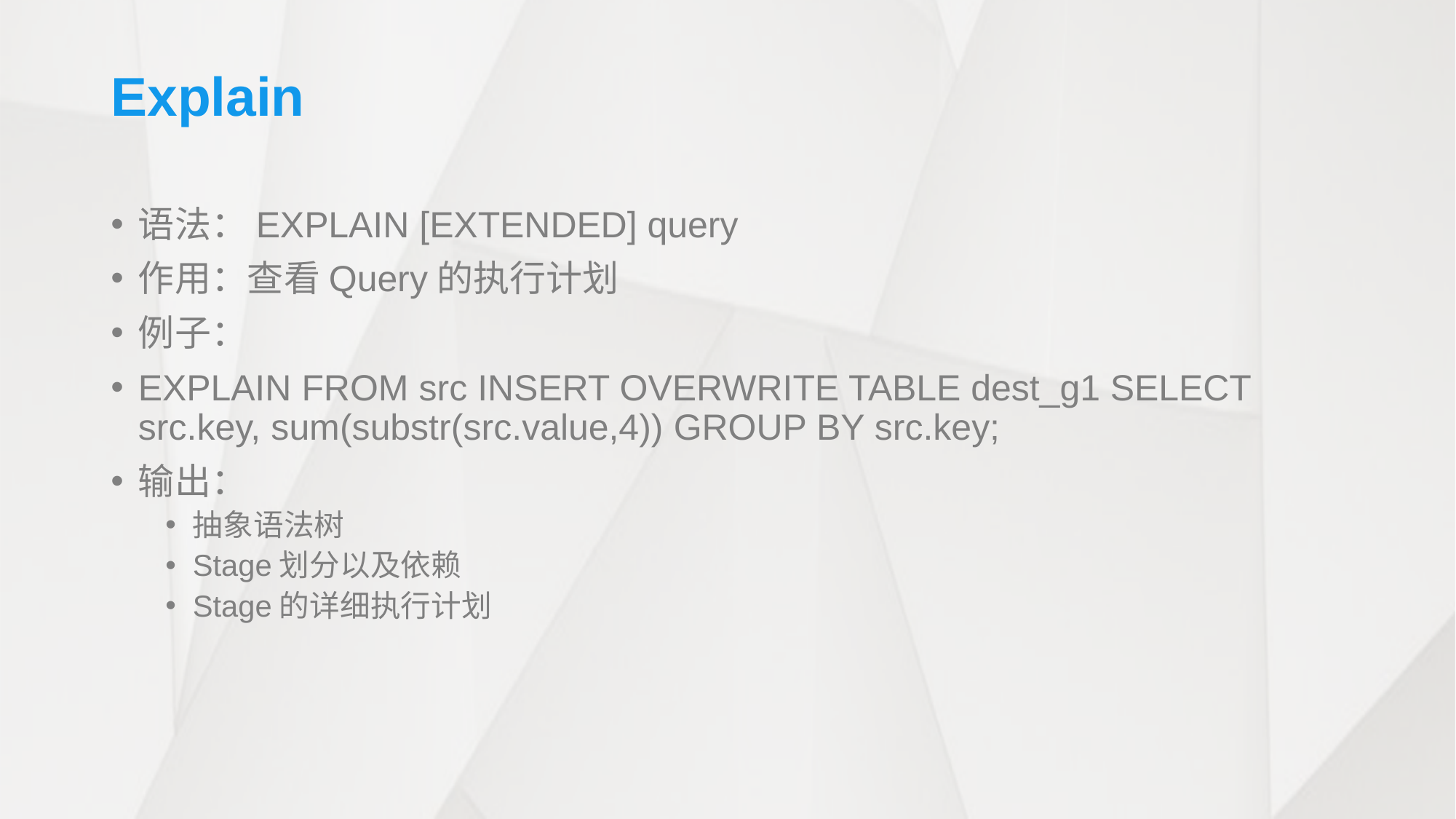

# Explain
语法：EXPLAIN [EXTENDED] query
作用：查看Query的执行计划
例子：
EXPLAIN FROM src INSERT OVERWRITE TABLE dest_g1 SELECT src.key, sum(substr(src.value,4)) GROUP BY src.key;
输出：
抽象语法树
Stage划分以及依赖
Stage的详细执行计划